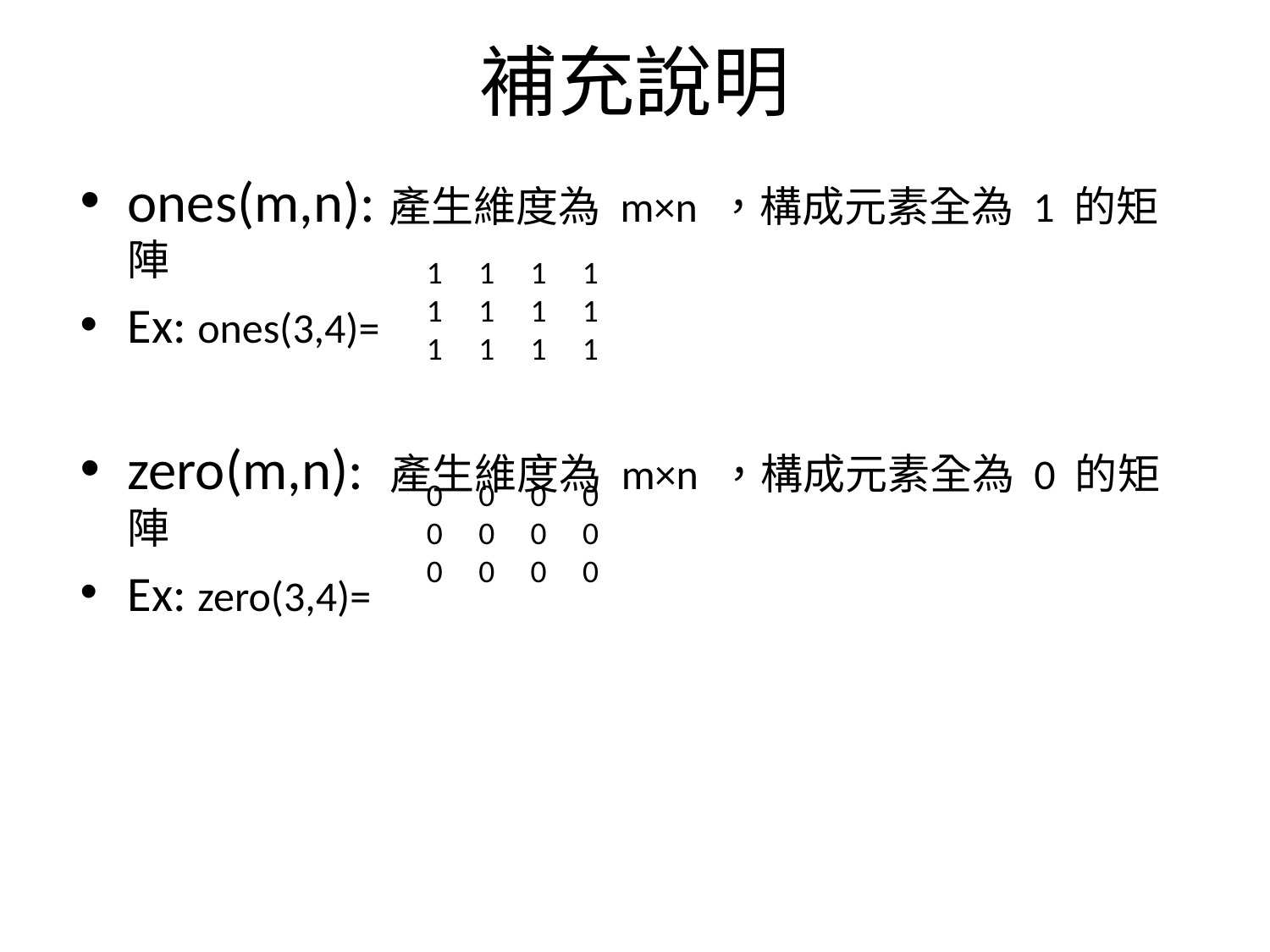

# 補充說明
ones(m,n):產生維度為 m×n ，構成元素全為 1 的矩陣
Ex: ones(3,4)=

zero(m,n): 產生維度為 m×n ，構成元素全為 0 的矩陣
Ex: zero(3,4)=

           1     1     1     1
           1     1     1     1
           1     1     1     1
           0     0     0     0
           0     0     0     0
           0     0     0     0